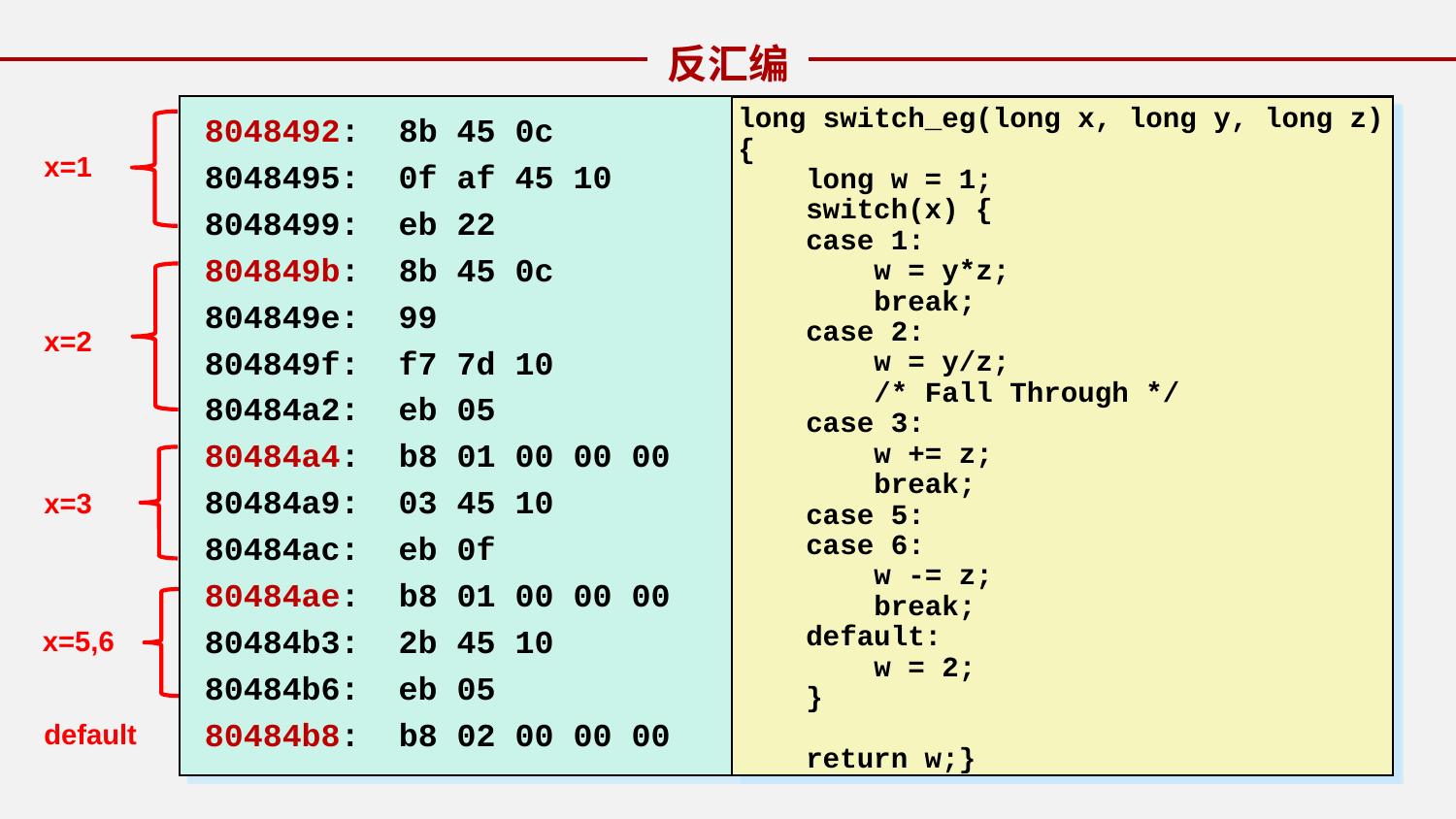

反汇编
 8048492:  8b 45 0c 	mov    0xc(%ebp),%eax
 8048495:  0f af 45 10	imul   0x10(%ebp),%eax
 8048499:  eb 22	jmp    80484bd <switch_eg+0x3d>
 804849b:  8b 45 0c	mov    0xc(%ebp),%eax
 804849e:  99	cltd
 804849f:  f7 7d 10	idivl  0x10(%ebp)
 80484a2:  eb 05	jmp    80484a9 <switch_eg+0x29>
 80484a4:  b8 01 00 00 00  	mov    $0x1,%eax
 80484a9:  03 45 10	add    0x10(%ebp),%eax
 80484ac:  eb 0f	jmp    80484bd <switch_eg+0x3d>
 80484ae:  b8 01 00 00 00  	mov    $0x1,%eax
 80484b3:  2b 45 10	sub    0x10(%ebp),%eax
 80484b6:  eb 05	jmp    80484bd <switch_eg+0x3d>
 80484b8:  b8 02 00 00 00  	mov    $0x2,%eax
long switch_eg(long x, long y, long z)
{
    long w = 1;
    switch(x) {
    case 1:
        w = y*z;
        break;
    case 2:
        w = y/z;
        /* Fall Through */
    case 3:
        w += z;
        break;
    case 5:
    case 6:
        w -= z;
        break;
    default:
        w = 2;
    }

    return w;}

x=1

x=2

x=3

x=5,6
default